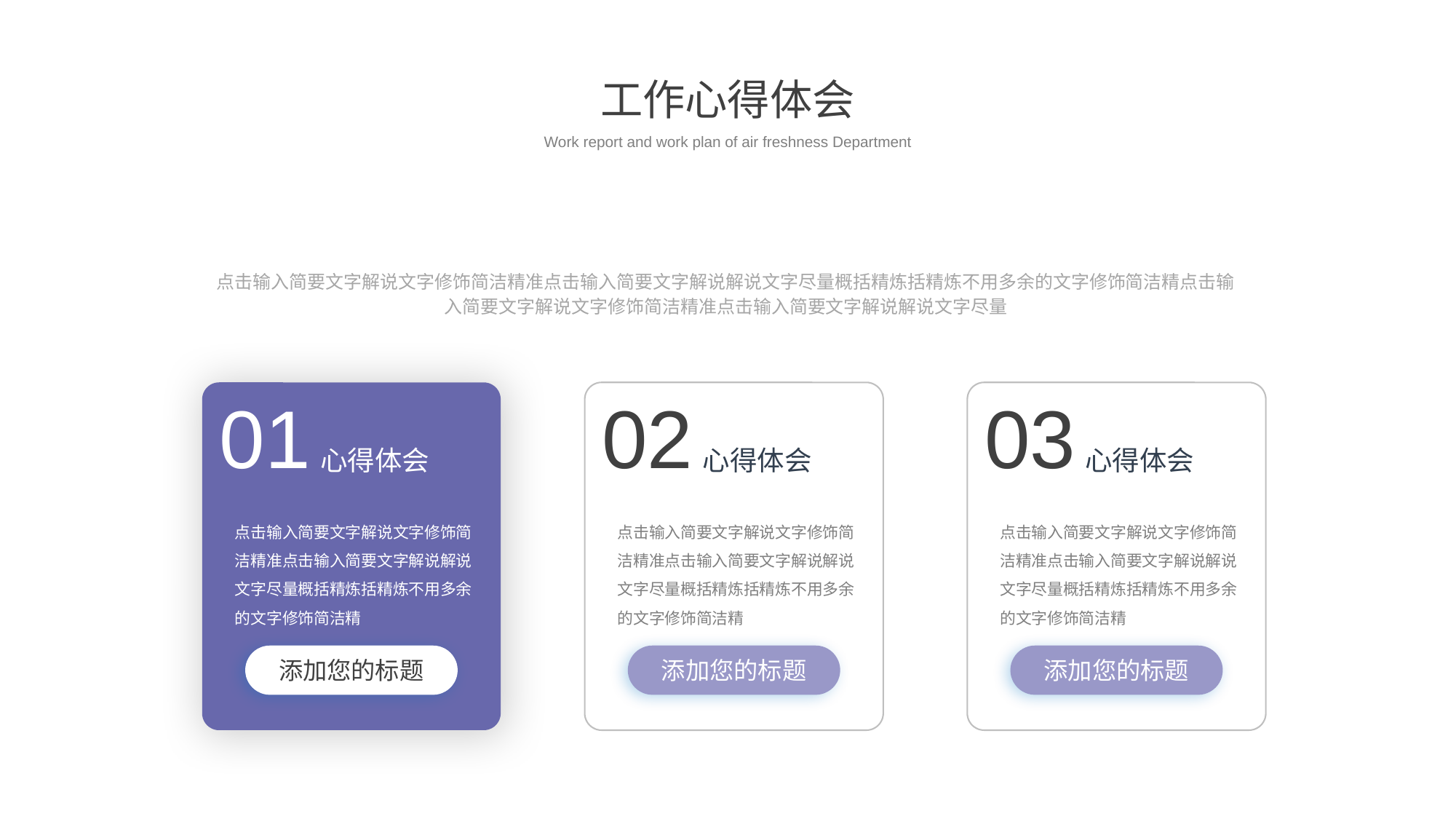

工作心得体会
Work report and work plan of air freshness Department
点击输入简要文字解说文字修饰简洁精准点击输入简要文字解说解说文字尽量概括精炼括精炼不用多余的文字修饰简洁精点击输入简要文字解说文字修饰简洁精准点击输入简要文字解说解说文字尽量
01
02
03

心得体会
心得体会
心得体会
点击输入简要文字解说文字修饰简洁精准点击输入简要文字解说解说文字尽量概括精炼括精炼不用多余的文字修饰简洁精
点击输入简要文字解说文字修饰简洁精准点击输入简要文字解说解说文字尽量概括精炼括精炼不用多余的文字修饰简洁精
点击输入简要文字解说文字修饰简洁精准点击输入简要文字解说解说文字尽量概括精炼括精炼不用多余的文字修饰简洁精
添加您的标题
添加您的标题
添加您的标题